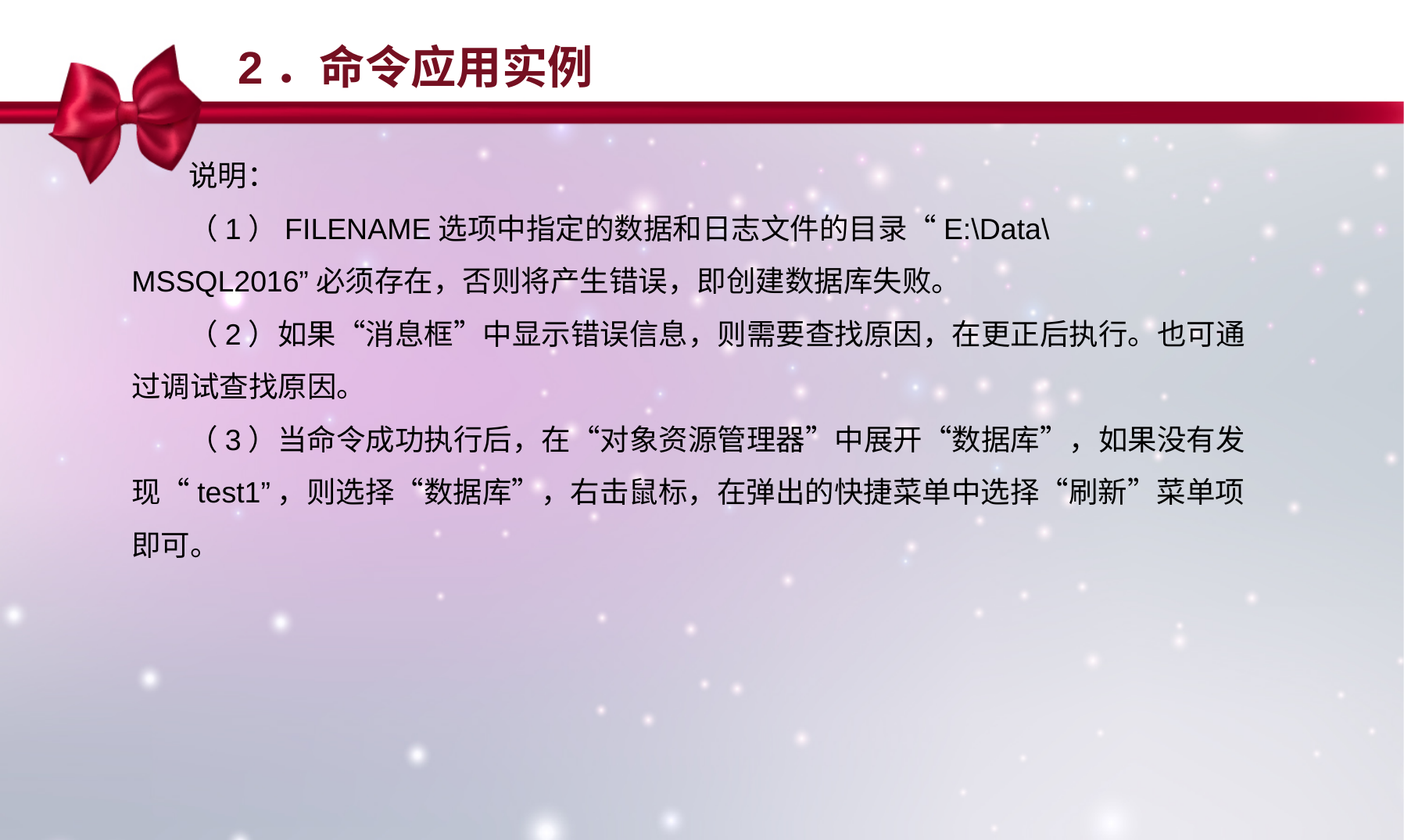

2．命令应用实例
说明：
（1）FILENAME选项中指定的数据和日志文件的目录“E:\Data\MSSQL2016”必须存在，否则将产生错误，即创建数据库失败。
（2）如果“消息框”中显示错误信息，则需要查找原因，在更正后执行。也可通过调试查找原因。
（3）当命令成功执行后，在“对象资源管理器”中展开“数据库”，如果没有发现“test1”，则选择“数据库”，右击鼠标，在弹出的快捷菜单中选择“刷新”菜单项即可。